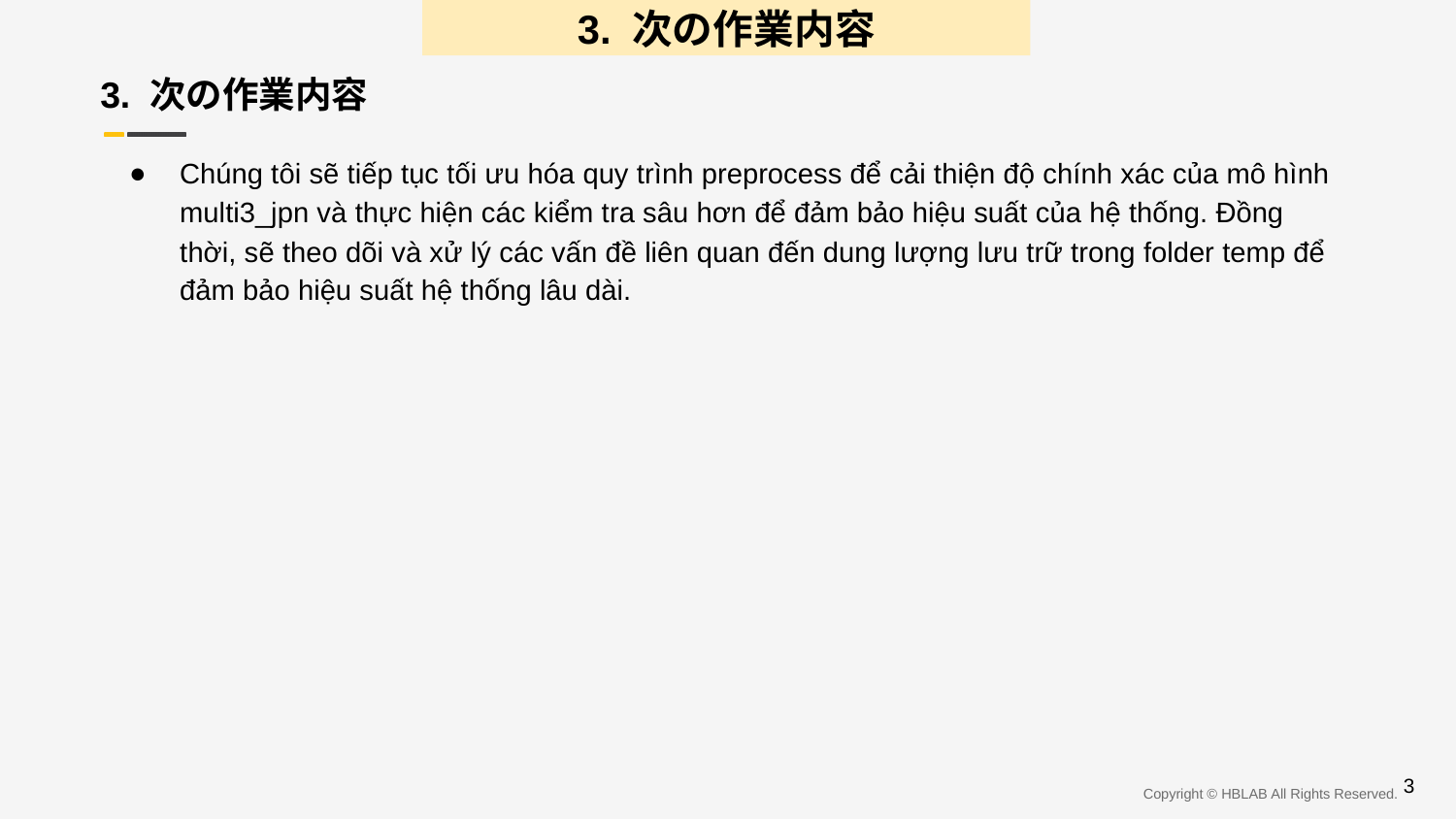

3. 次の作業内容
3. 次の作業内容
Chúng tôi sẽ tiếp tục tối ưu hóa quy trình preprocess để cải thiện độ chính xác của mô hình multi3_jpn và thực hiện các kiểm tra sâu hơn để đảm bảo hiệu suất của hệ thống. Đồng thời, sẽ theo dõi và xử lý các vấn đề liên quan đến dung lượng lưu trữ trong folder temp để đảm bảo hiệu suất hệ thống lâu dài.
3